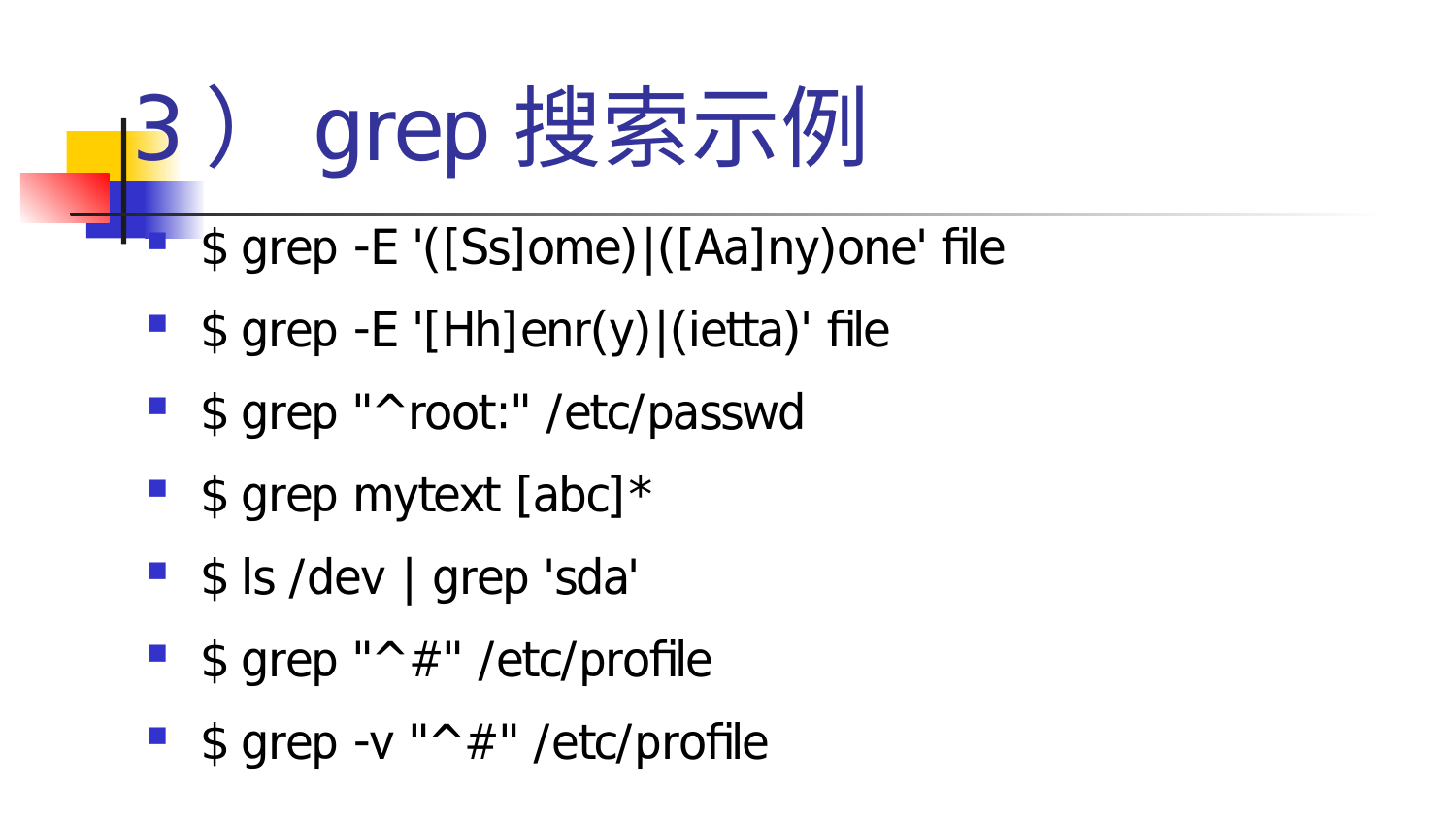

# 3）grep搜索示例
$ grep -E '([Ss]ome)|([Aa]ny)one' file
$ grep -E '[Hh]enr(y)|(ietta)' file
$ grep "^root:" /etc/passwd
$ grep mytext [abc]*
$ ls /dev | grep 'sda'
$ grep "^#" /etc/profile
$ grep -v "^#" /etc/profile